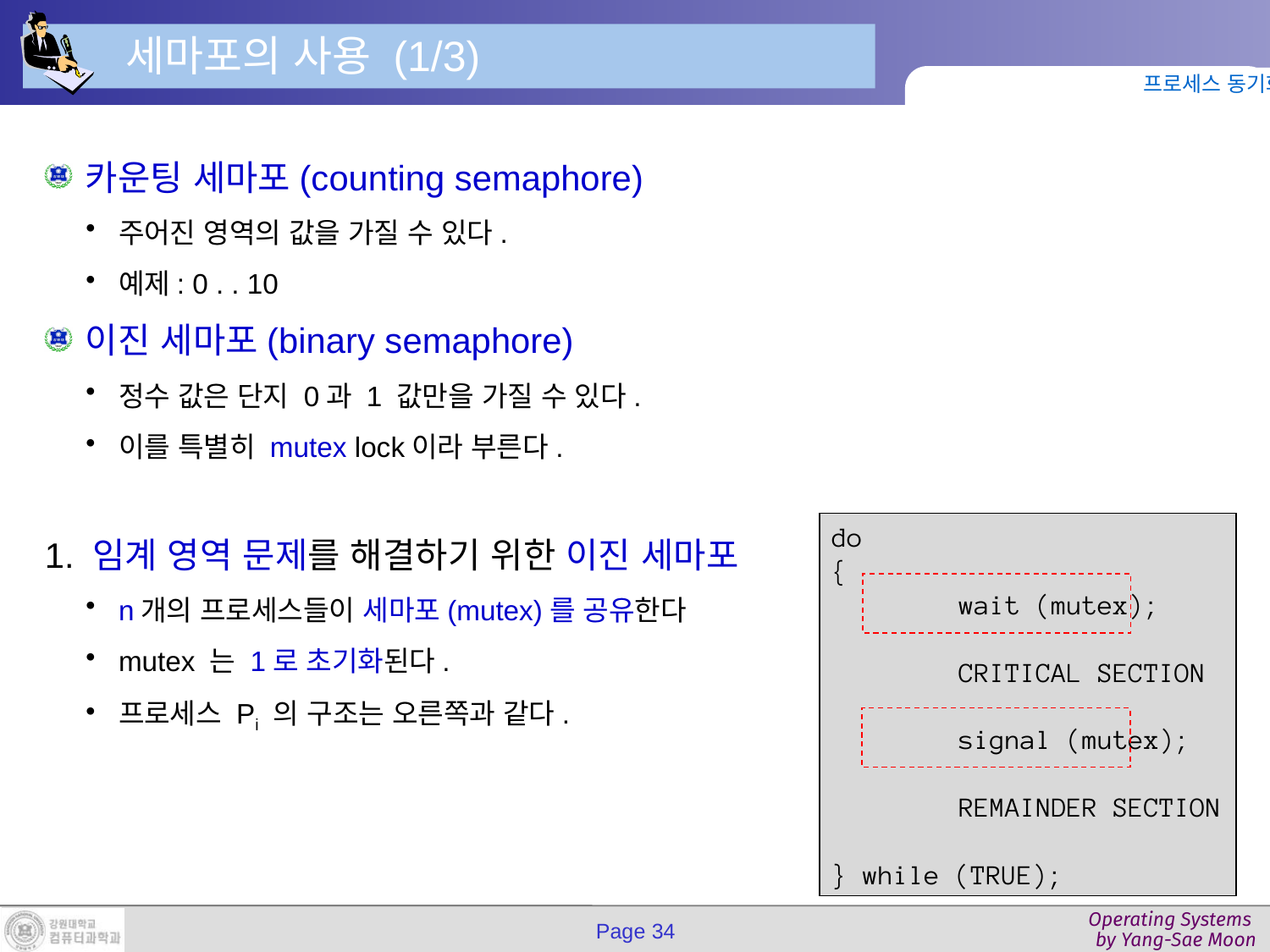

세마포의 사용 (1/3)
프로세스 동기화
카운팅 세마포(counting semaphore)
주어진 영역의 값을 가질 수 있다.
예제: 0 . . 10
이진 세마포(binary semaphore)
정수 값은 단지 0과 1 값만을 가질 수 있다.
이를 특별히 mutex lock이라 부른다.

1. 임계 영역 문제를 해결하기 위한 이진 세마포
n개의 프로세스들이 세마포(mutex)를 공유한다
mutex 는 1로 초기화된다.
프로세스 Pi 의 구조는 오른쪽과 같다.

do
{
	wait (mutex);

	CRITICAL SECTION

	signal (mutex);

	REMAINDER SECTION

} while (TRUE);

Page 34